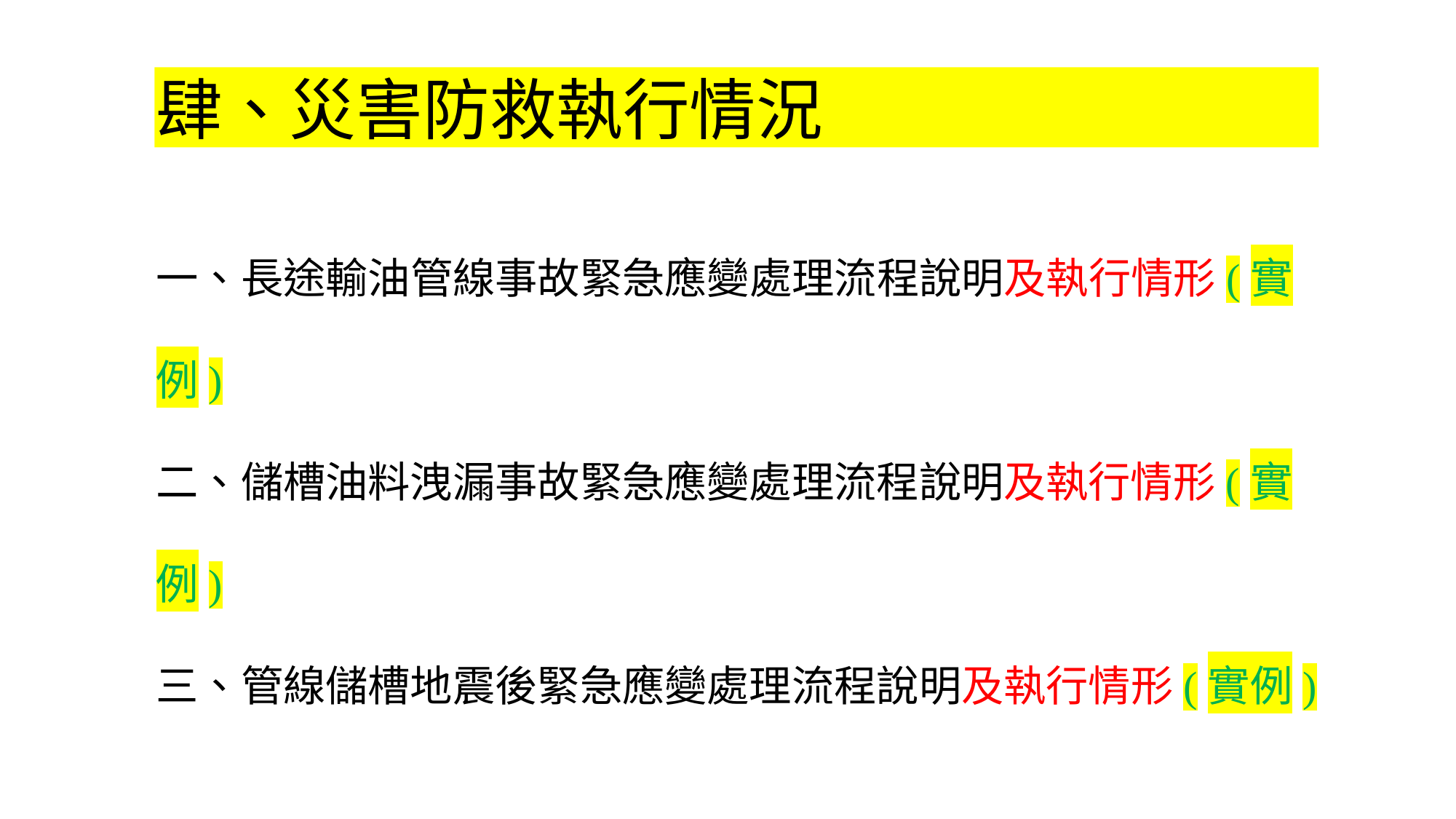

肆、災害防救執行情況
一、長途輸油管線事故緊急應變處理流程說明及執行情形(實例)
二、儲槽油料洩漏事故緊急應變處理流程說明及執行情形(實例)
三、管線儲槽地震後緊急應變處理流程說明及執行情形(實例)

22